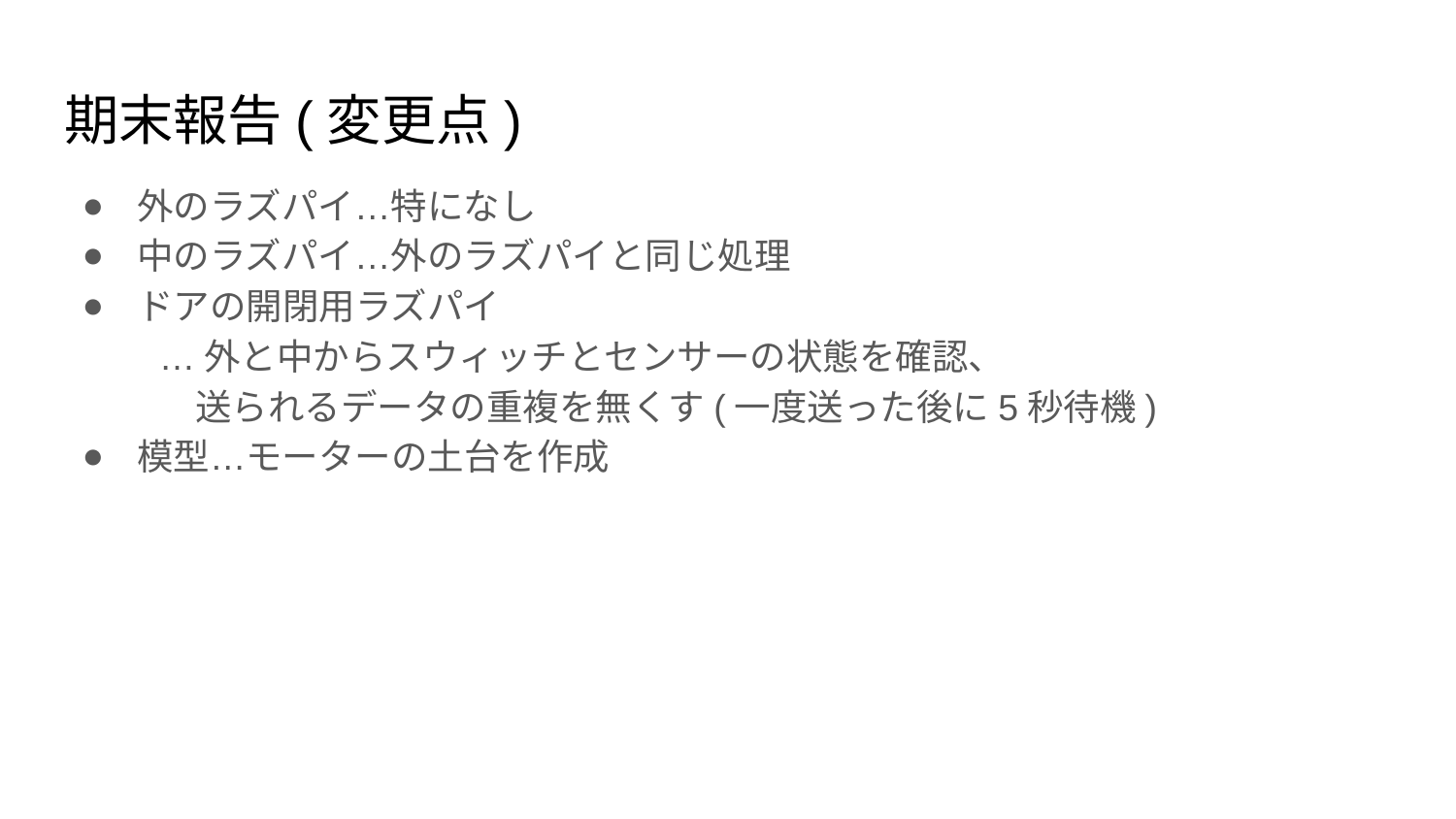

# 期末報告(変更点)
外のラズパイ…特になし
中のラズパイ…外のラズパイと同じ処理
ドアの開閉用ラズパイ
…外と中からスウィッチとセンサーの状態を確認、
　送られるデータの重複を無くす(一度送った後に5秒待機)
模型…モーターの土台を作成